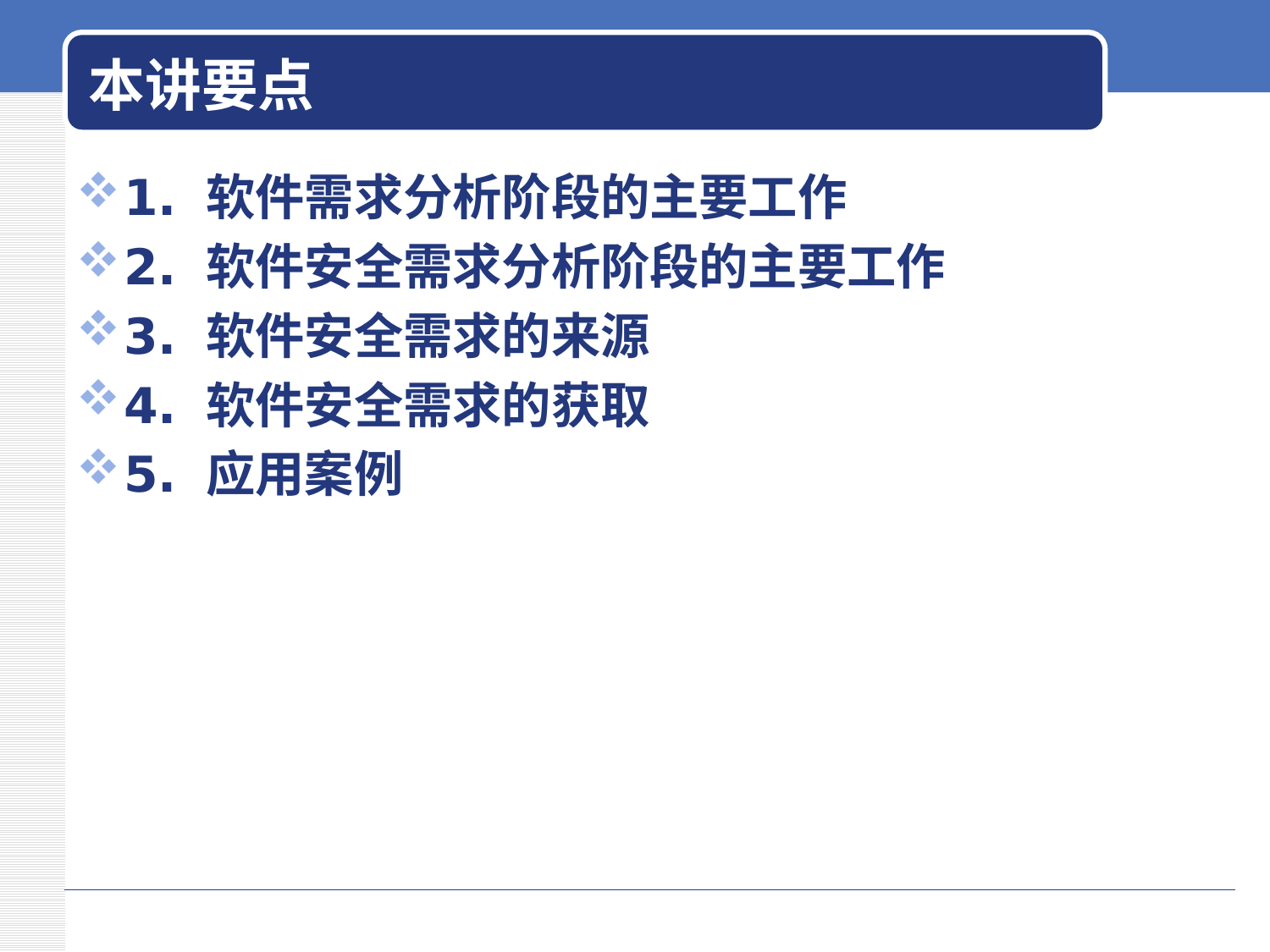

# 本讲要点
1. 软件需求分析阶段的主要工作
2. 软件安全需求分析阶段的主要工作
3. 软件安全需求的来源
4. 软件安全需求的获取
5. 应用案例